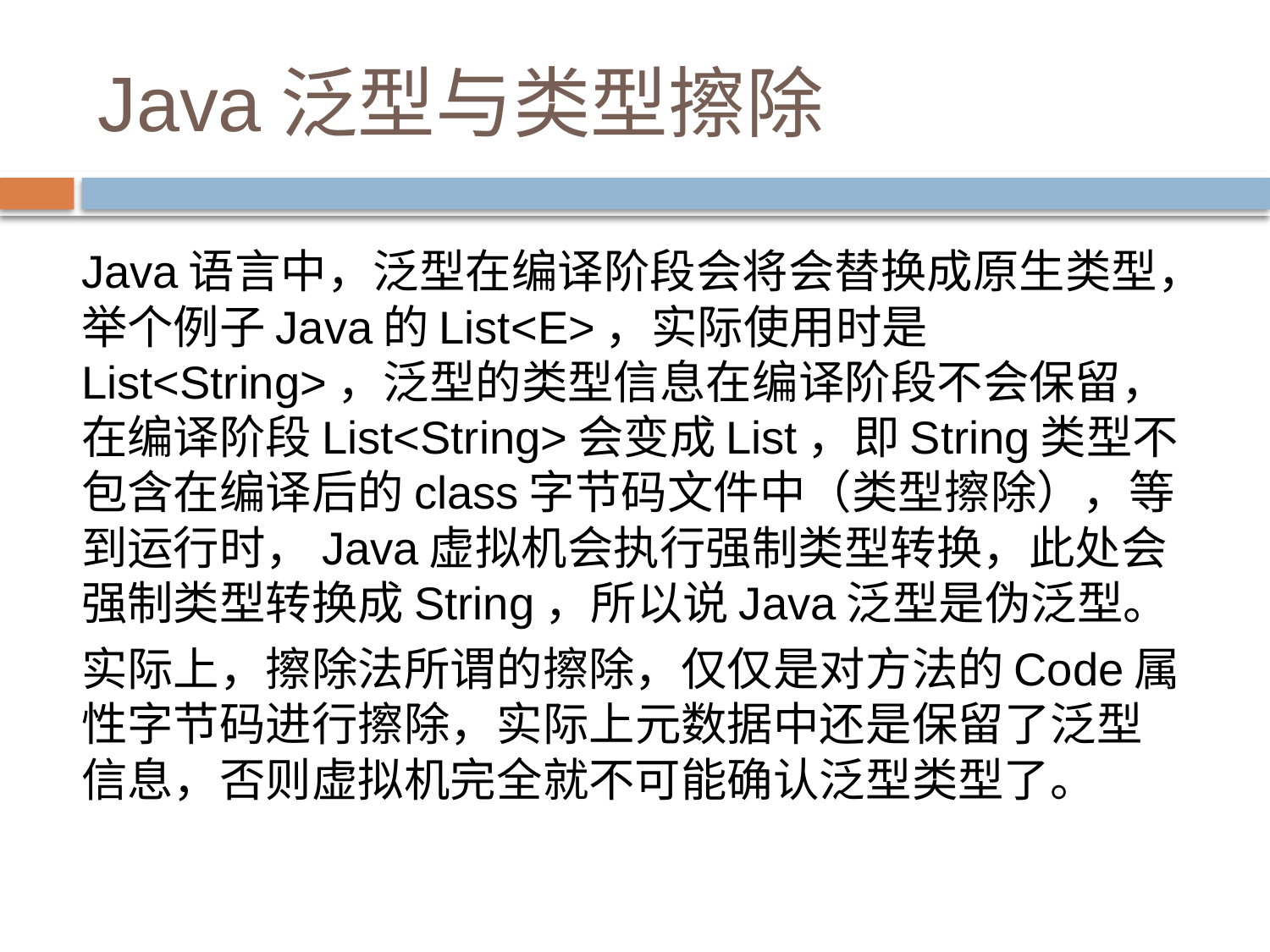

# Java泛型与类型擦除
Java语言中，泛型在编译阶段会将会替换成原生类型，举个例子Java的List<E>，实际使用时是List<String>，泛型的类型信息在编译阶段不会保留，在编译阶段List<String>会变成List，即String类型不包含在编译后的class字节码文件中（类型擦除），等到运行时，Java虚拟机会执行强制类型转换，此处会强制类型转换成String，所以说Java泛型是伪泛型。
实际上，擦除法所谓的擦除，仅仅是对方法的Code属性字节码进行擦除，实际上元数据中还是保留了泛型信息，否则虚拟机完全就不可能确认泛型类型了。